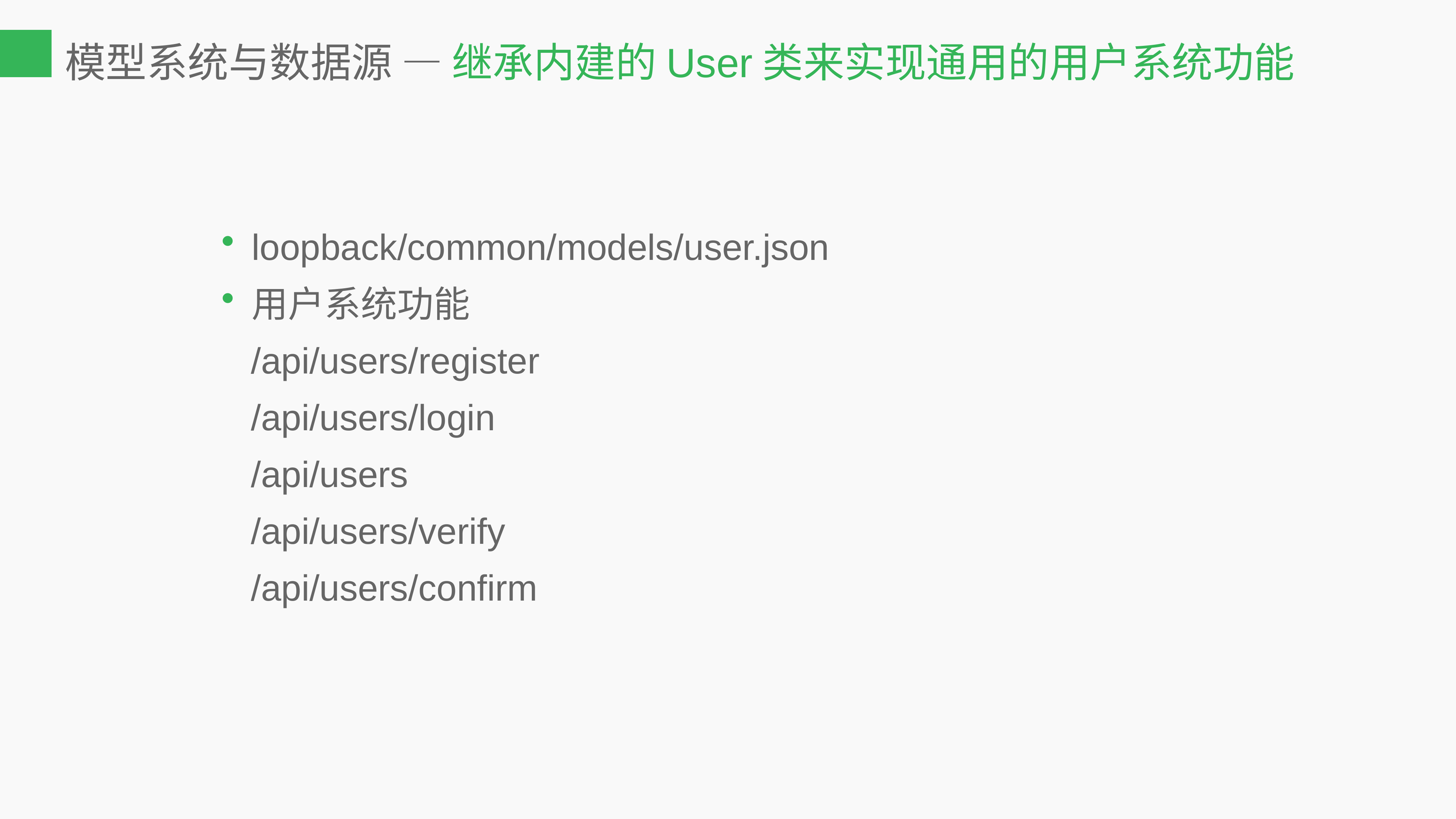

模型系统与数据源 — 继承内建的User类来实现通用的用户系统功能
loopback/common/models/user.json
用户系统功能
/api/users/register
/api/users/login
/api/users
/api/users/verify
/api/users/confirm